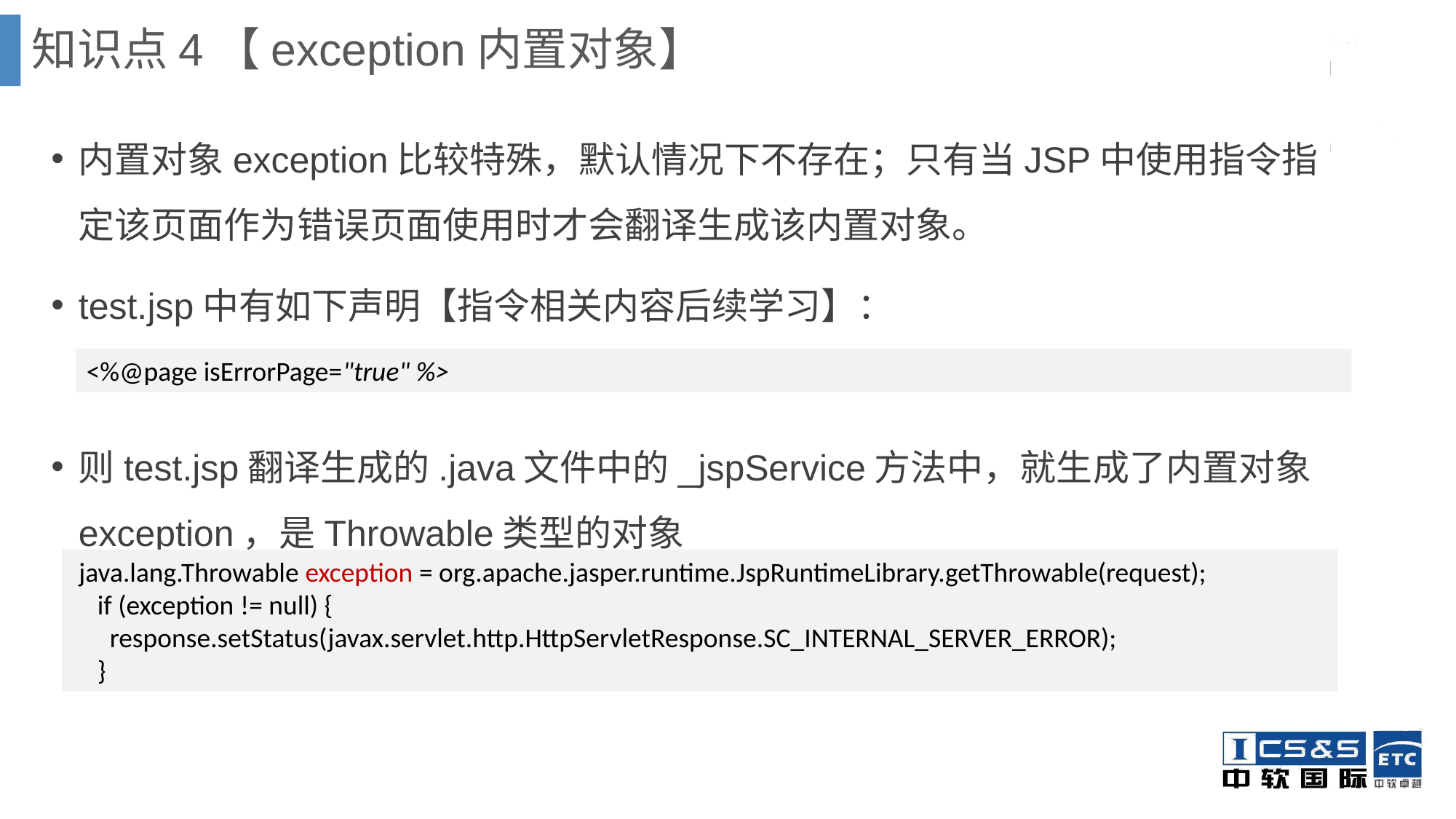

知识点4【exception内置对象】
内置对象exception比较特殊，默认情况下不存在；只有当JSP中使用指令指定该页面作为错误页面使用时才会翻译生成该内置对象。
test.jsp中有如下声明【指令相关内容后续学习】：

则test.jsp翻译生成的.java文件中的_jspService方法中，就生成了内置对象exception，是Throwable类型的对象
<%@page isErrorPage="true" %>
 java.lang.Throwable exception = org.apache.jasper.runtime.JspRuntimeLibrary.getThrowable(request);
    if (exception != null) {
      response.setStatus(javax.servlet.http.HttpServletResponse.SC_INTERNAL_SERVER_ERROR);
    }